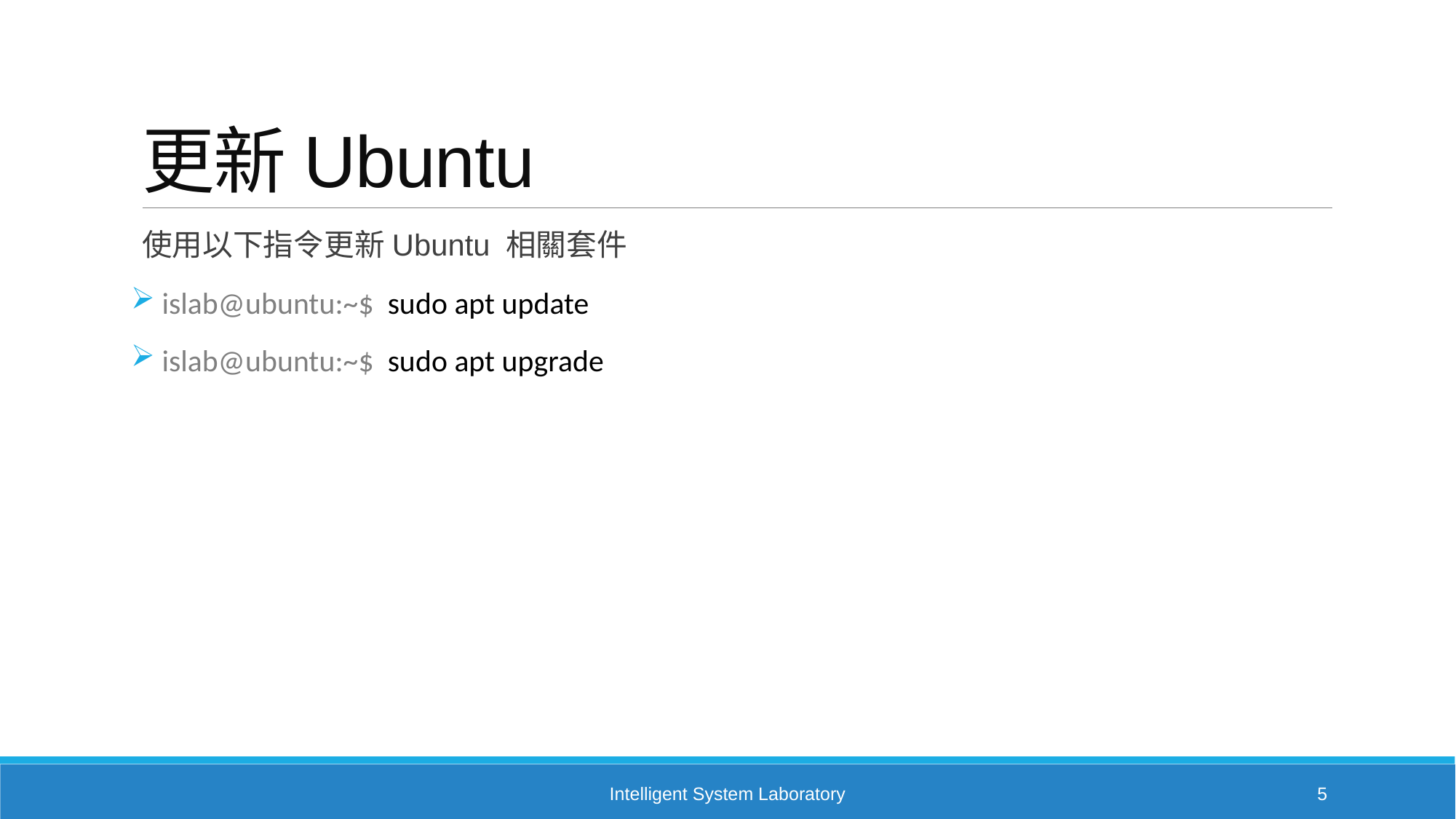

# 更新Ubuntu
使用以下指令更新Ubuntu 相關套件
 islab@ubuntu:~$  sudo apt update
 islab@ubuntu:~$  sudo apt upgrade

Intelligent System Laboratory
5